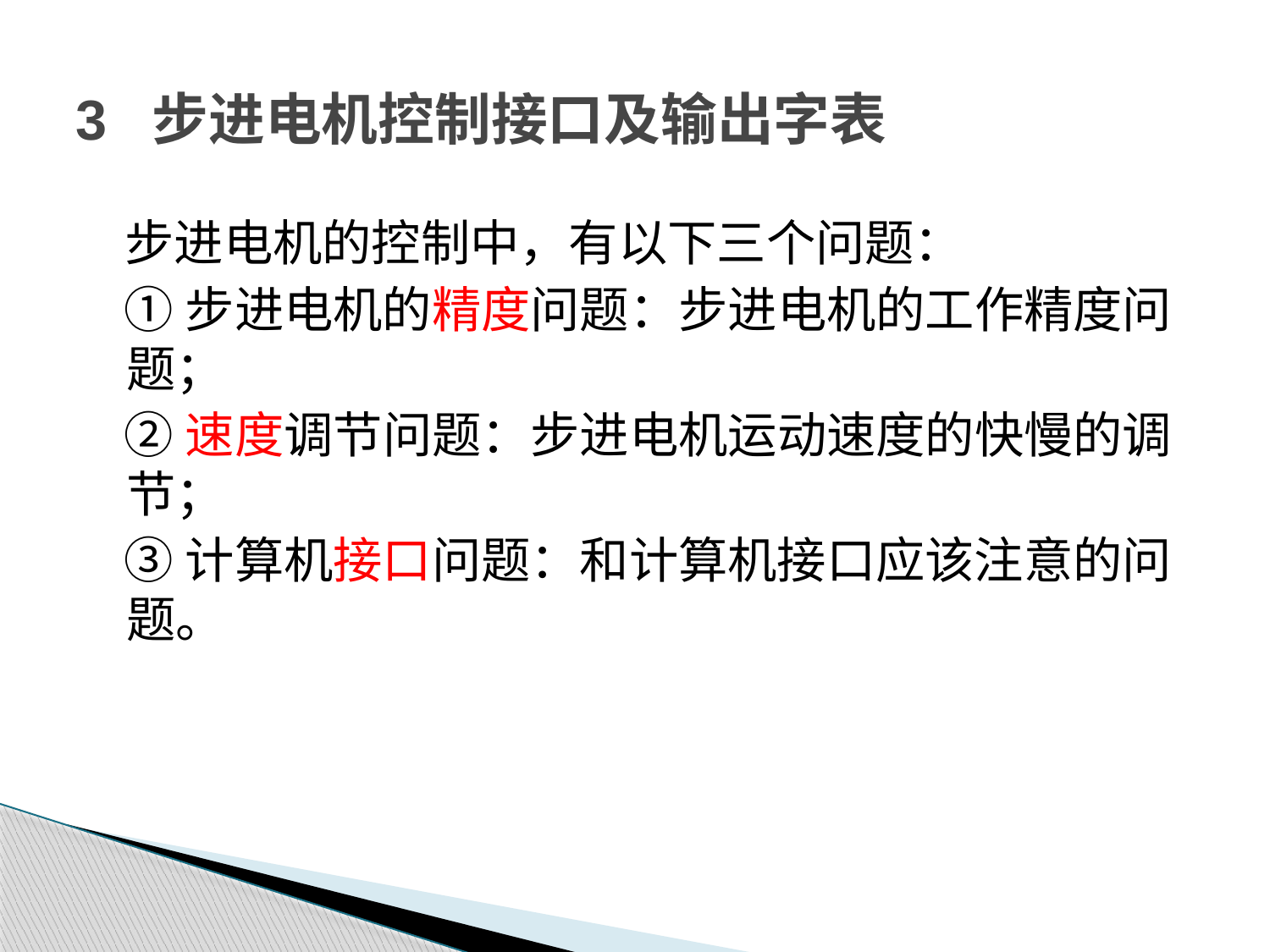

# 3  步进电机控制接口及输出字表
  步进电机的控制中，有以下三个问题：
   ①步进电机的精度问题：步进电机的工作精度问题；
   ②速度调节问题：步进电机运动速度的快慢的调节；
   ③计算机接口问题：和计算机接口应该注意的问题。